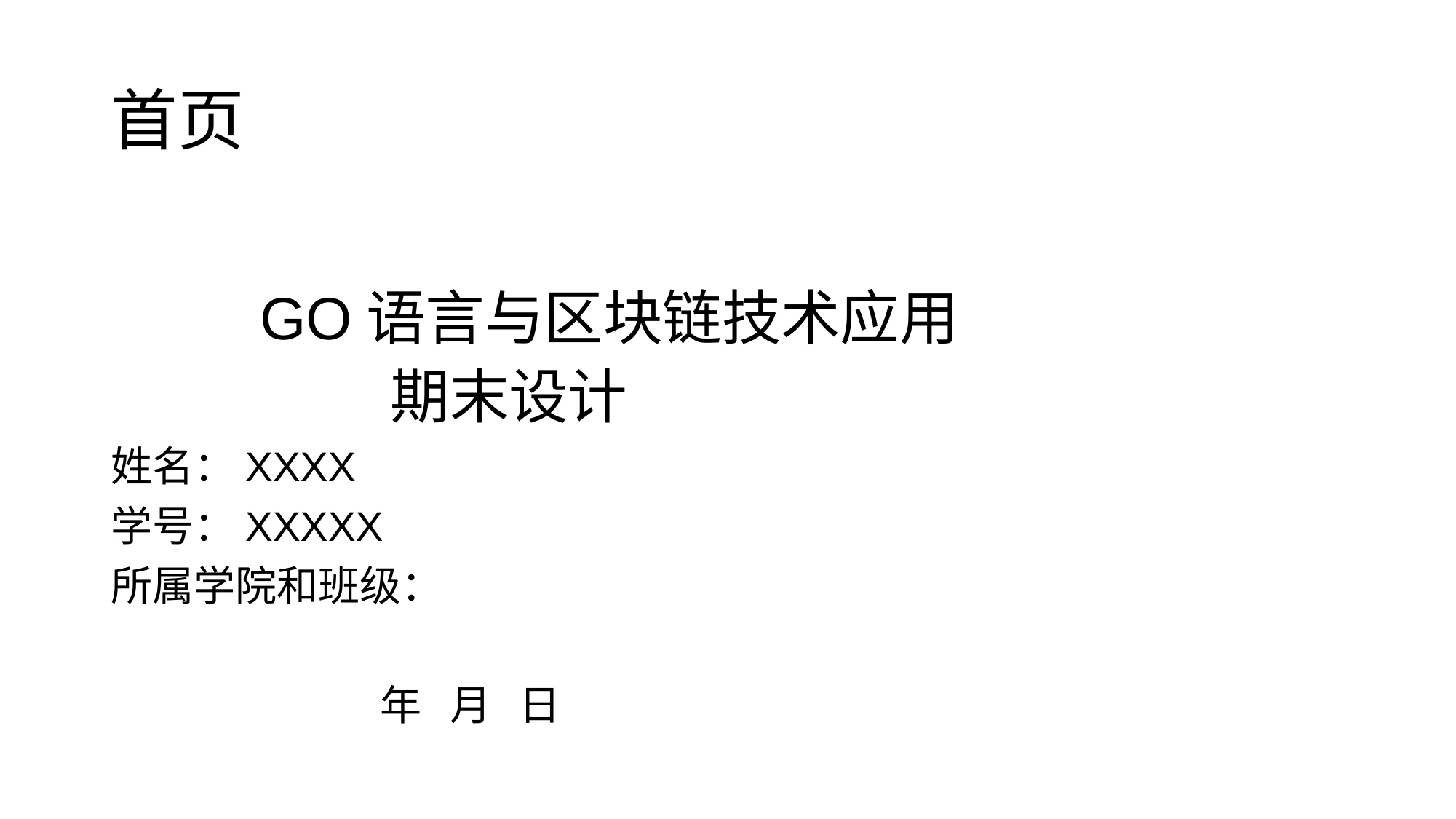

# 首页

         GO语言与区块链技术应用
                    期末设计
姓名：XXXX
学号：XXXXX
所属学院和班级：

                            年   月   日